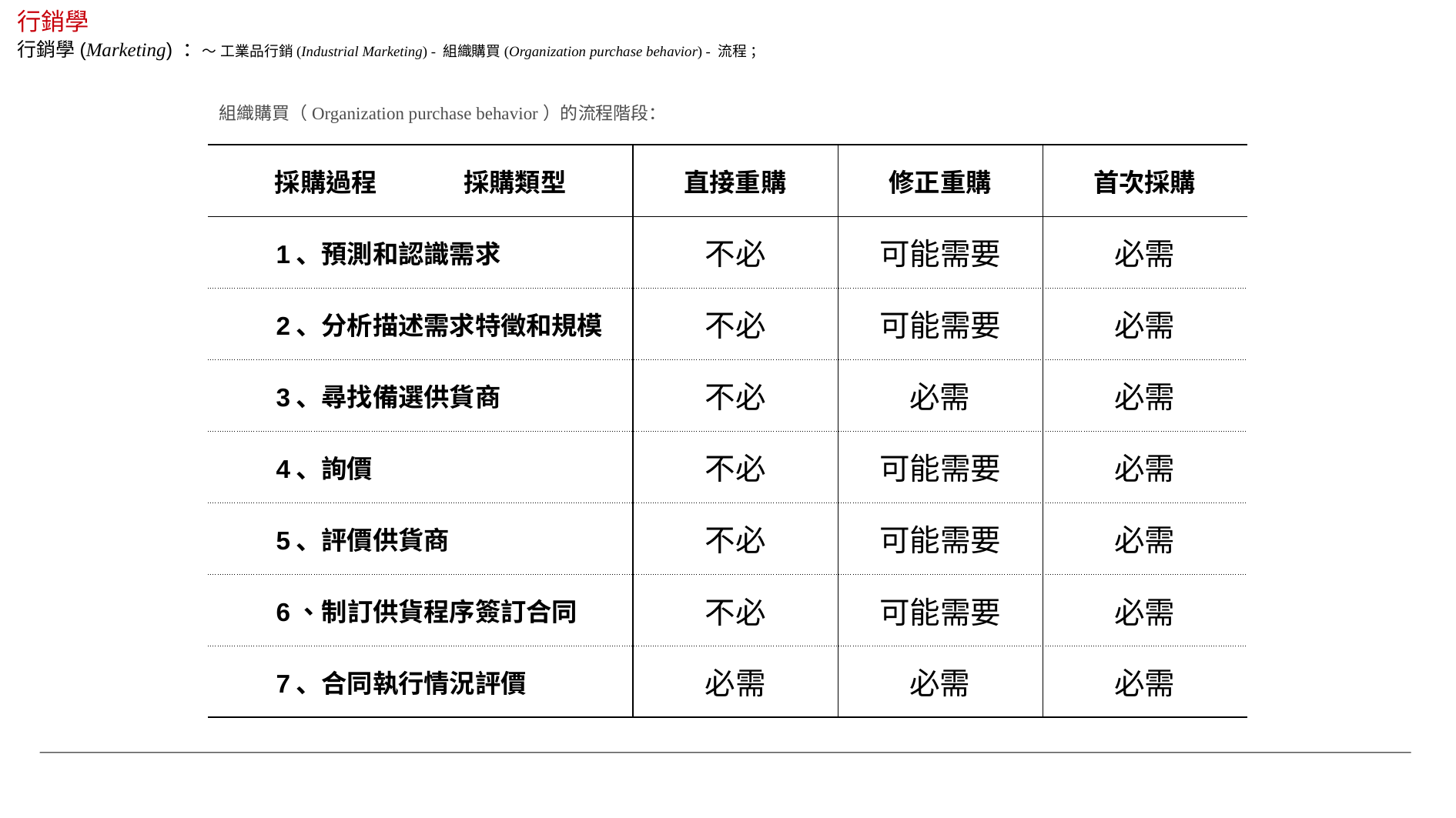

行銷學
行銷學(Marketing) ：～ 工業品行銷(Industrial Marketing) - 組織購買(Organization purchase behavior) - 流程 ；
組織購買（Organization purchase behavior）的流程階段：
| 採購過程 採購類型 | 直接重購 | 修正重購 | 首次採購 |
| --- | --- | --- | --- |
| 1、預測和認識需求 | 不必 | 可能需要 | 必需 |
| 2、分析描述需求特徵和規模 | 不必 | 可能需要 | 必需 |
| 3、尋找備選供貨商 | 不必 | 必需 | 必需 |
| 4、詢價 | 不必 | 可能需要 | 必需 |
| 5、評價供貨商 | 不必 | 可能需要 | 必需 |
| 6、制訂供貨程序簽訂合同 | 不必 | 可能需要 | 必需 |
| 7、合同執行情況評價 | 必需 | 必需 | 必需 |